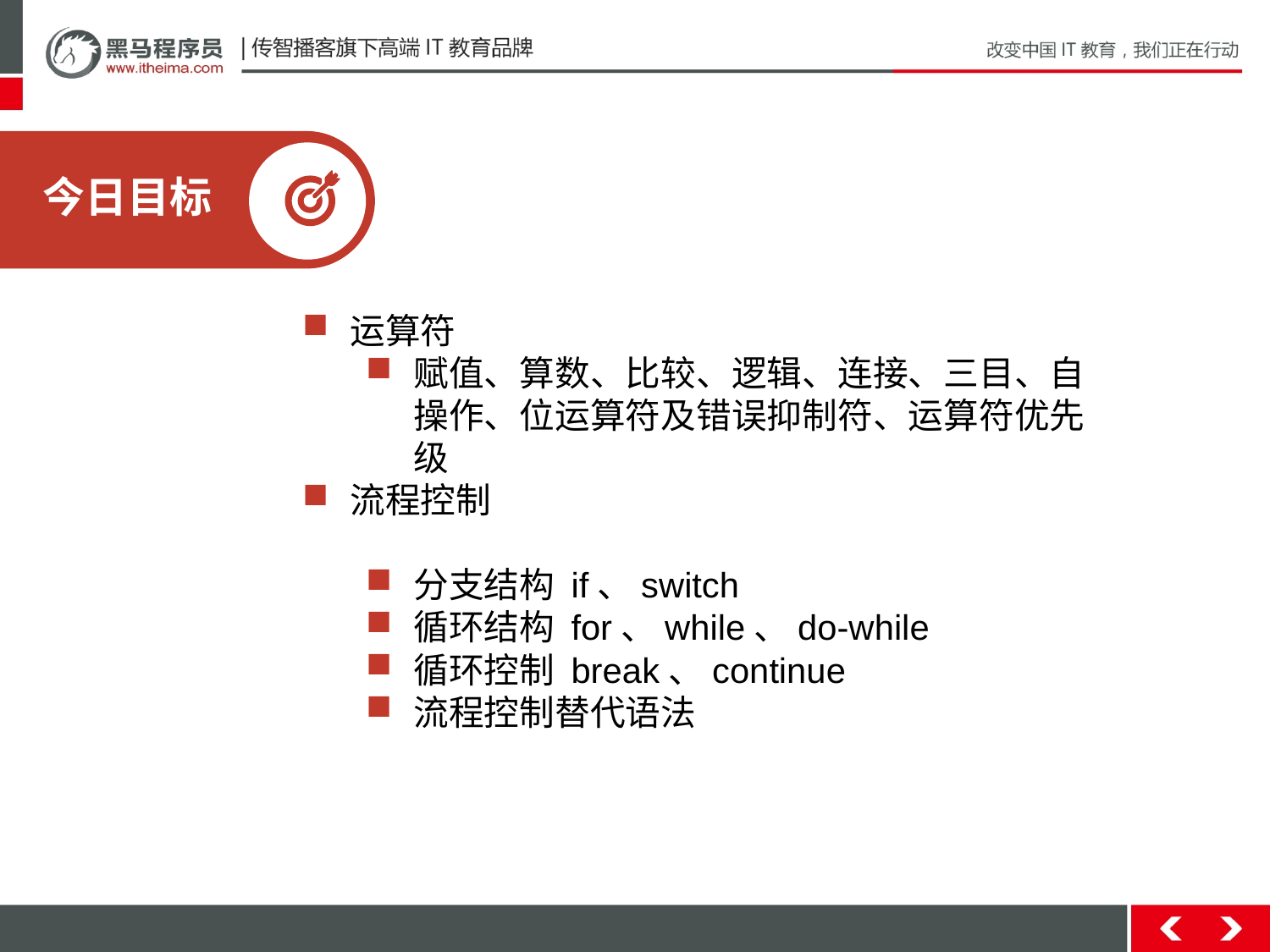

今日目标

运算符
赋值、算数、比较、逻辑、连接、三目、自操作、位运算符及错误抑制符、运算符优先级
流程控制

分支结构 if、switch
循环结构 for、while、do-while
循环控制 break、continue
流程控制替代语法